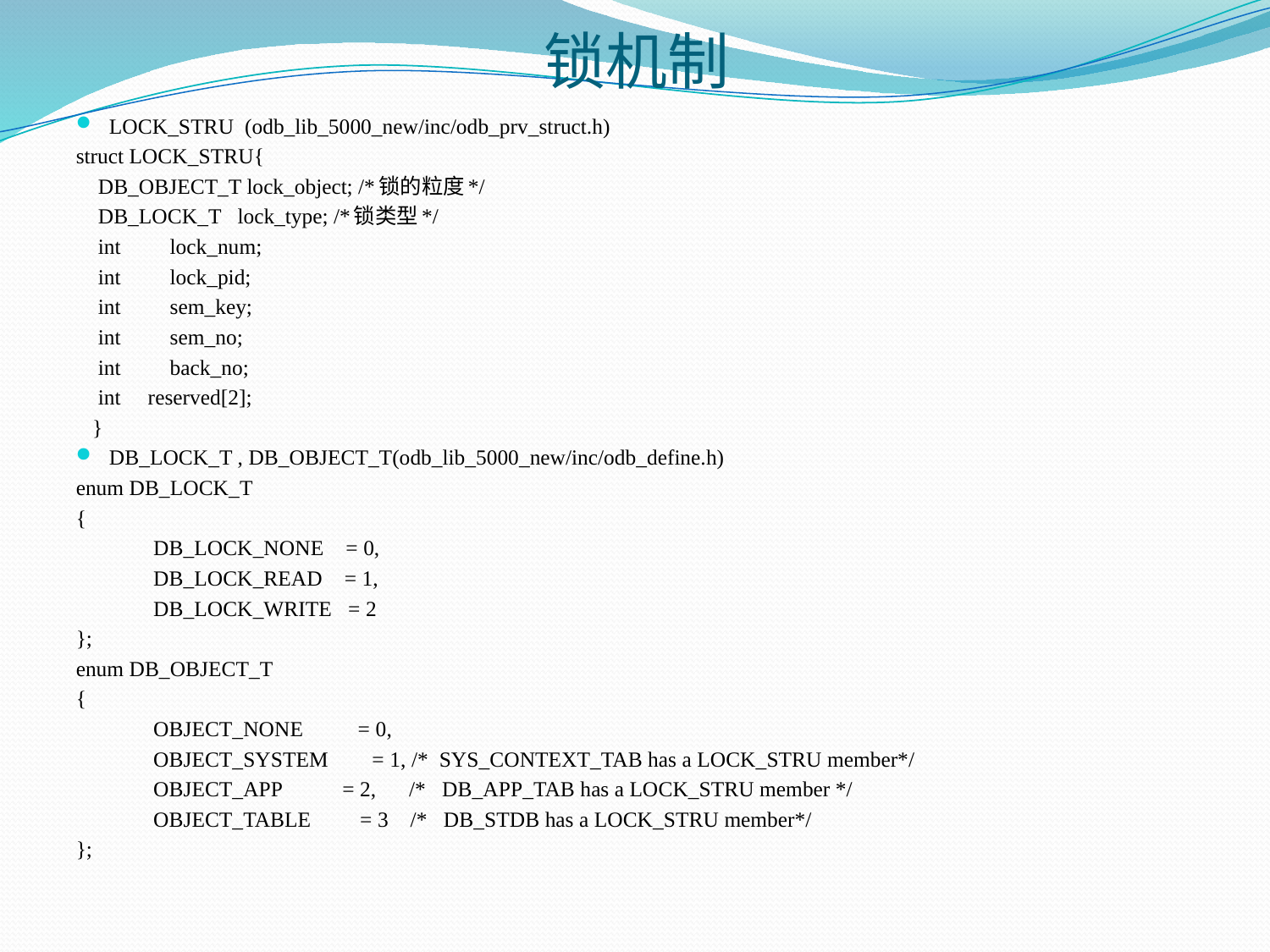

# 锁机制
LOCK_STRU  (odb_lib_5000_new/inc/odb_prv_struct.h)
struct LOCK_STRU{
    DB_OBJECT_T lock_object; /*锁的粒度*/
    DB_LOCK_T   lock_type; /*锁类型*/
    int         lock_num;
    int         lock_pid;
    int         sem_key;
    int         sem_no;
    int         back_no;
    int     reserved[2];
   }
DB_LOCK_T , DB_OBJECT_T(odb_lib_5000_new/inc/odb_define.h)
enum DB_LOCK_T
{
	DB_LOCK_NONE    = 0,
	DB_LOCK_READ    = 1,
	DB_LOCK_WRITE   = 2
};
enum DB_OBJECT_T
{
	OBJECT_NONE          = 0,
	OBJECT_SYSTEM        = 1, /*  SYS_CONTEXT_TAB has a LOCK_STRU member*/
	OBJECT_APP           = 2,      /*   DB_APP_TAB has a LOCK_STRU member */
	OBJECT_TABLE         = 3    /*   DB_STDB has a LOCK_STRU member*/
};